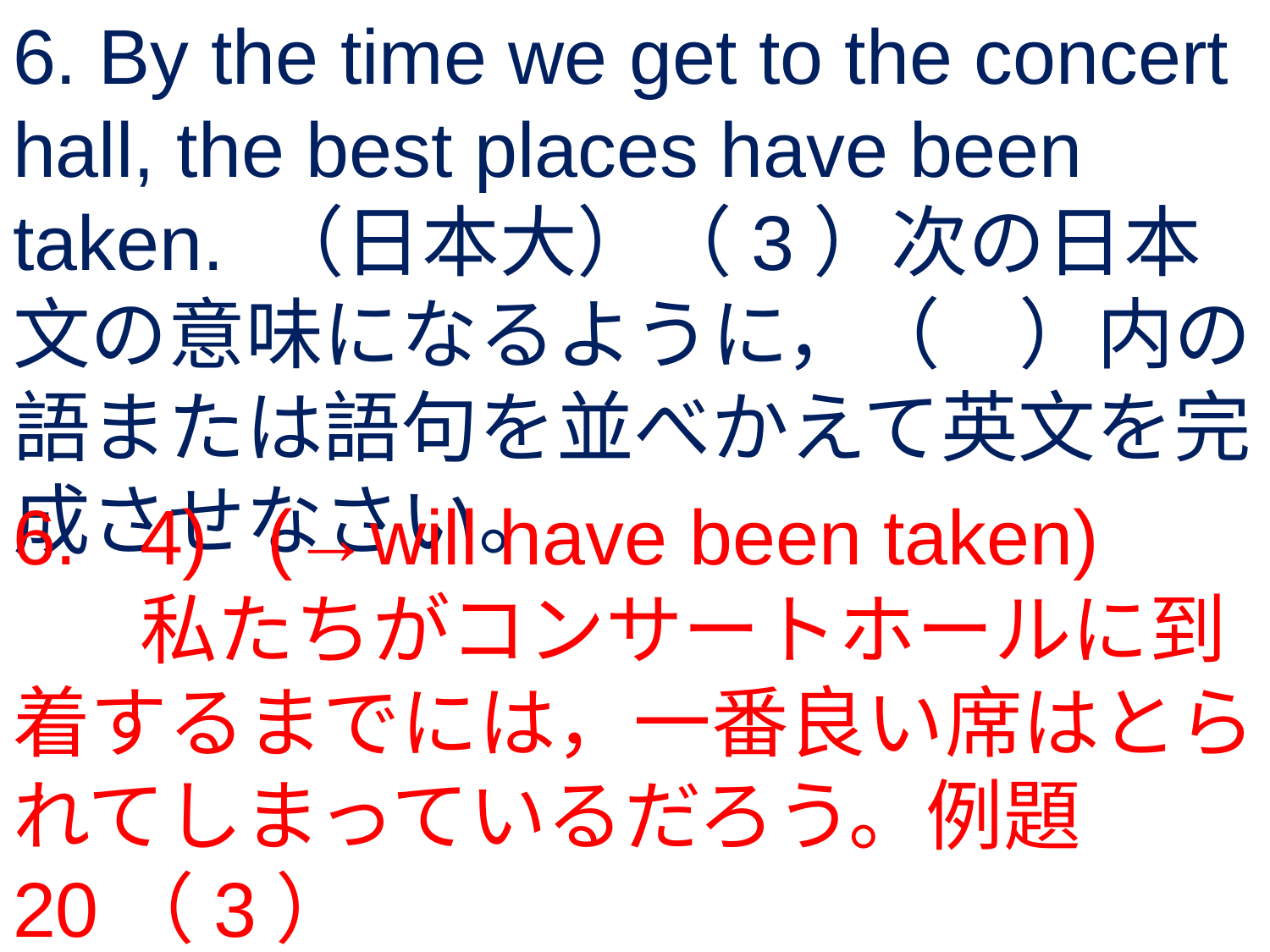

# 6. By the time we get to the concert hall, the best places have been taken.	（日本大）（3）次の日本文の意味になるように，（　）内の語または語句を並べかえて英文を完成させなさい。
6.	4) 	(→will have been taken)		私たちがコンサートホールに到着するまでには，一番良い席はとられてしまっているだろう。例題20（3）